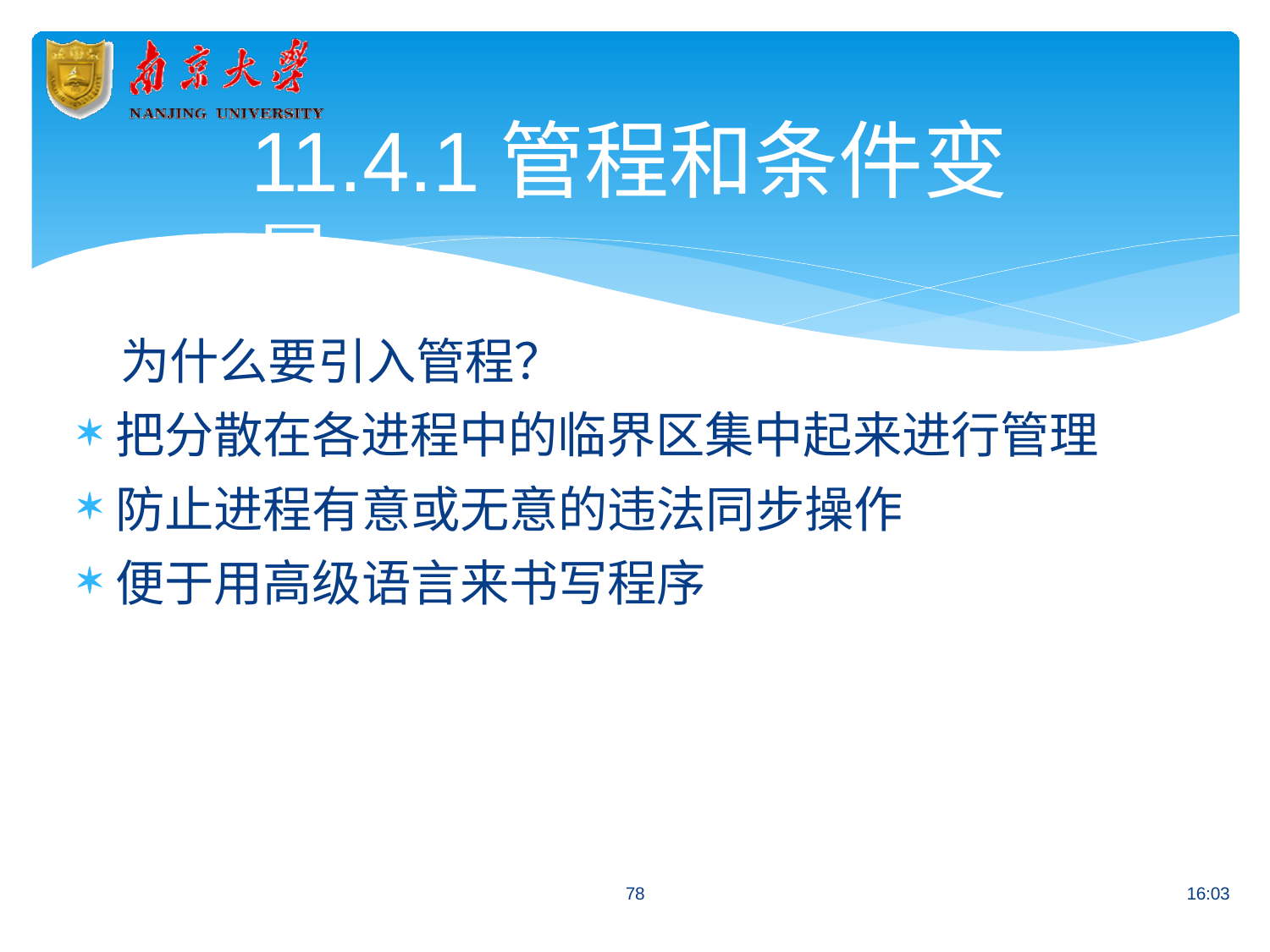

# 11.4.1管程和条件变量

为什么要引入管程？
把分散在各进程中的临界区集中起来进行管理
防止进程有意或无意的违法同步操作
便于用高级语言来书写程序
78
16:03